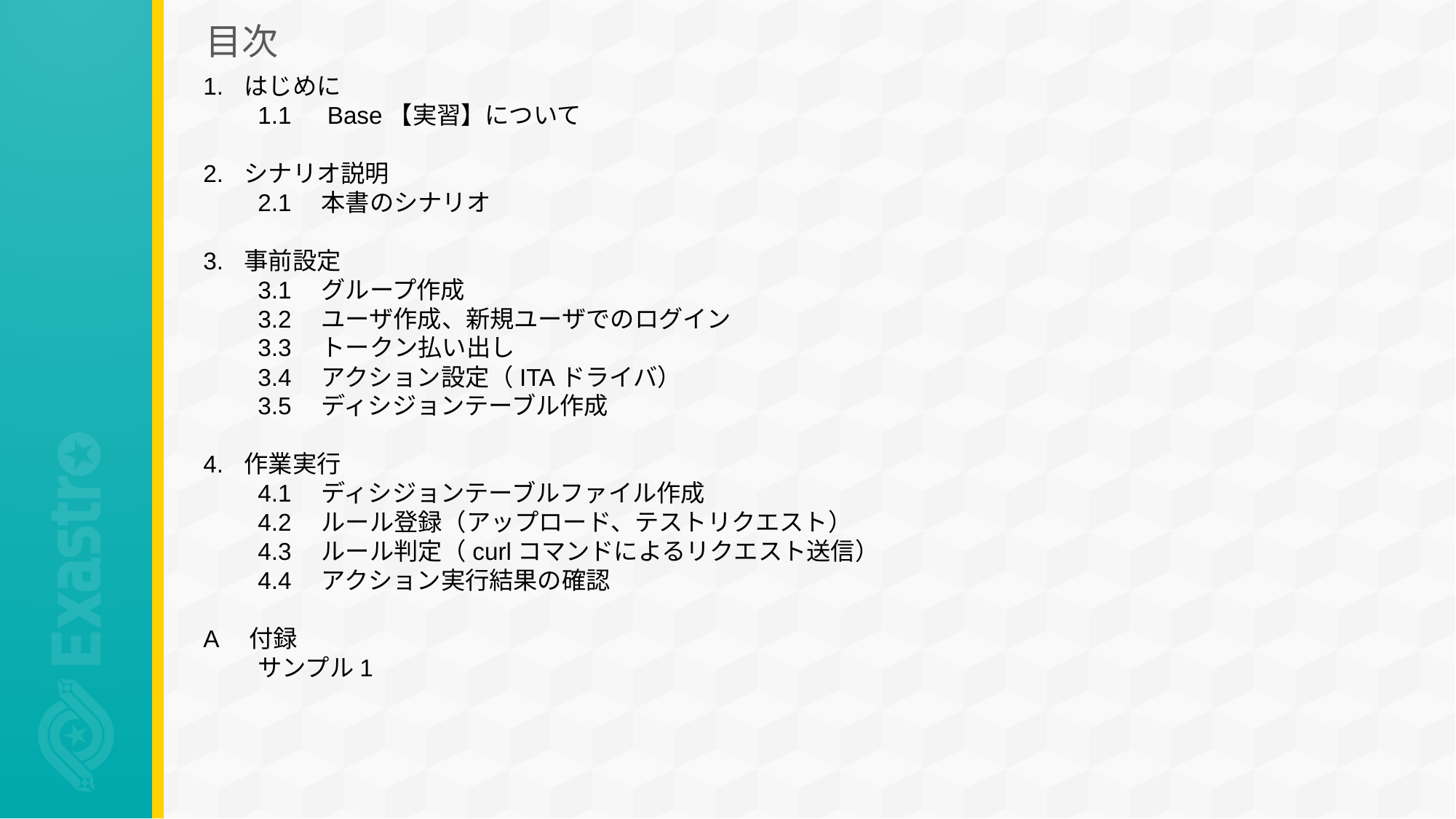

# 目次
はじめに
1.1　Base【実習】について

シナリオ説明
2.1　本書のシナリオ

事前設定
3.1　グループ作成
3.2　ユーザ作成、新規ユーザでのログイン
3.3　トークン払い出し
3.4　アクション設定（ITAドライバ）
3.5　ディシジョンテーブル作成

作業実行
4.1　ディシジョンテーブルファイル作成
4.2　ルール登録（アップロード、テストリクエスト）
4.3　ルール判定（curlコマンドによるリクエスト送信）
4.4　アクション実行結果の確認

A　付録
サンプル1